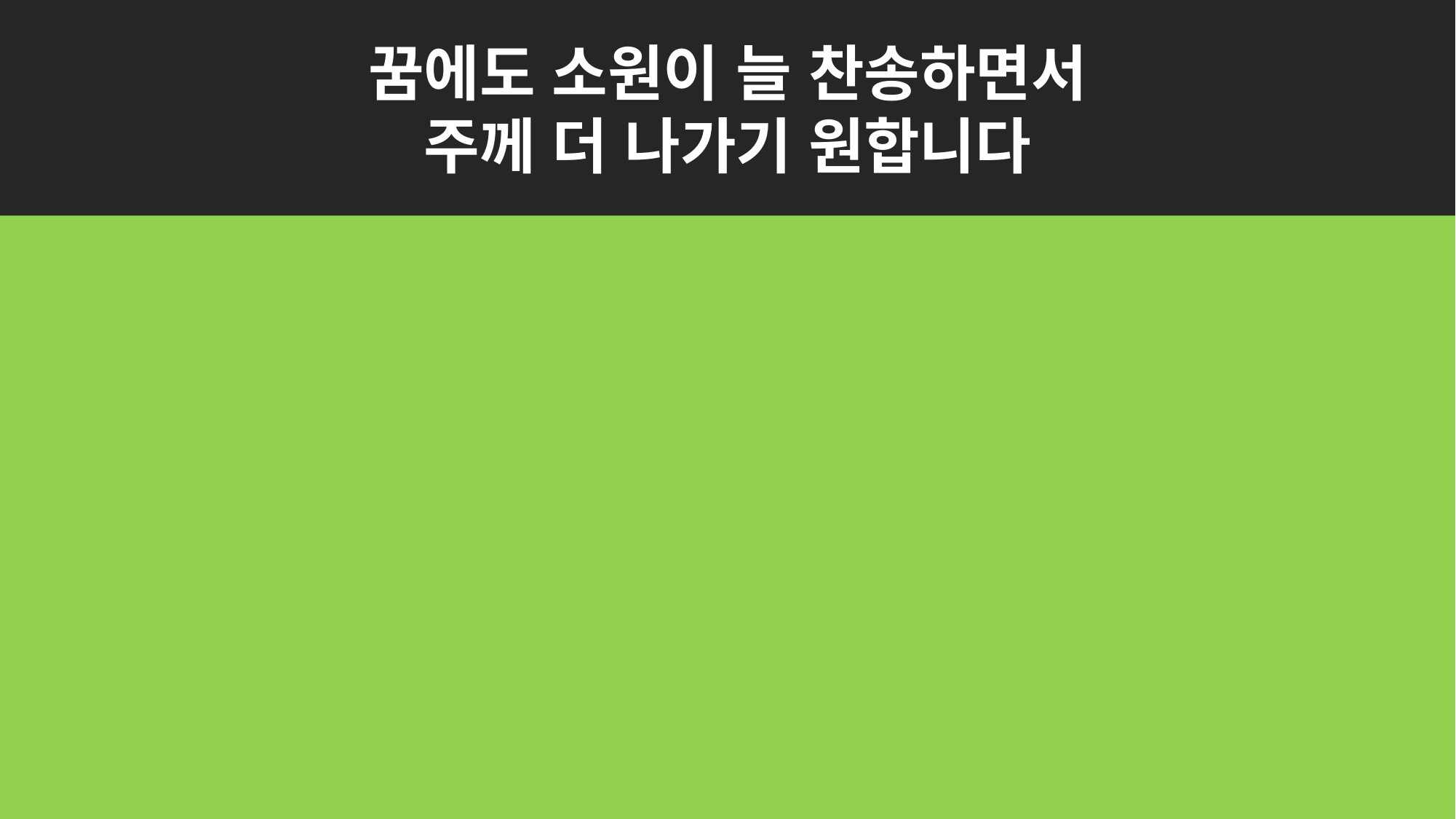

꿈에도 소원이 늘 찬송하면서
주께 더 나가기 원합니다